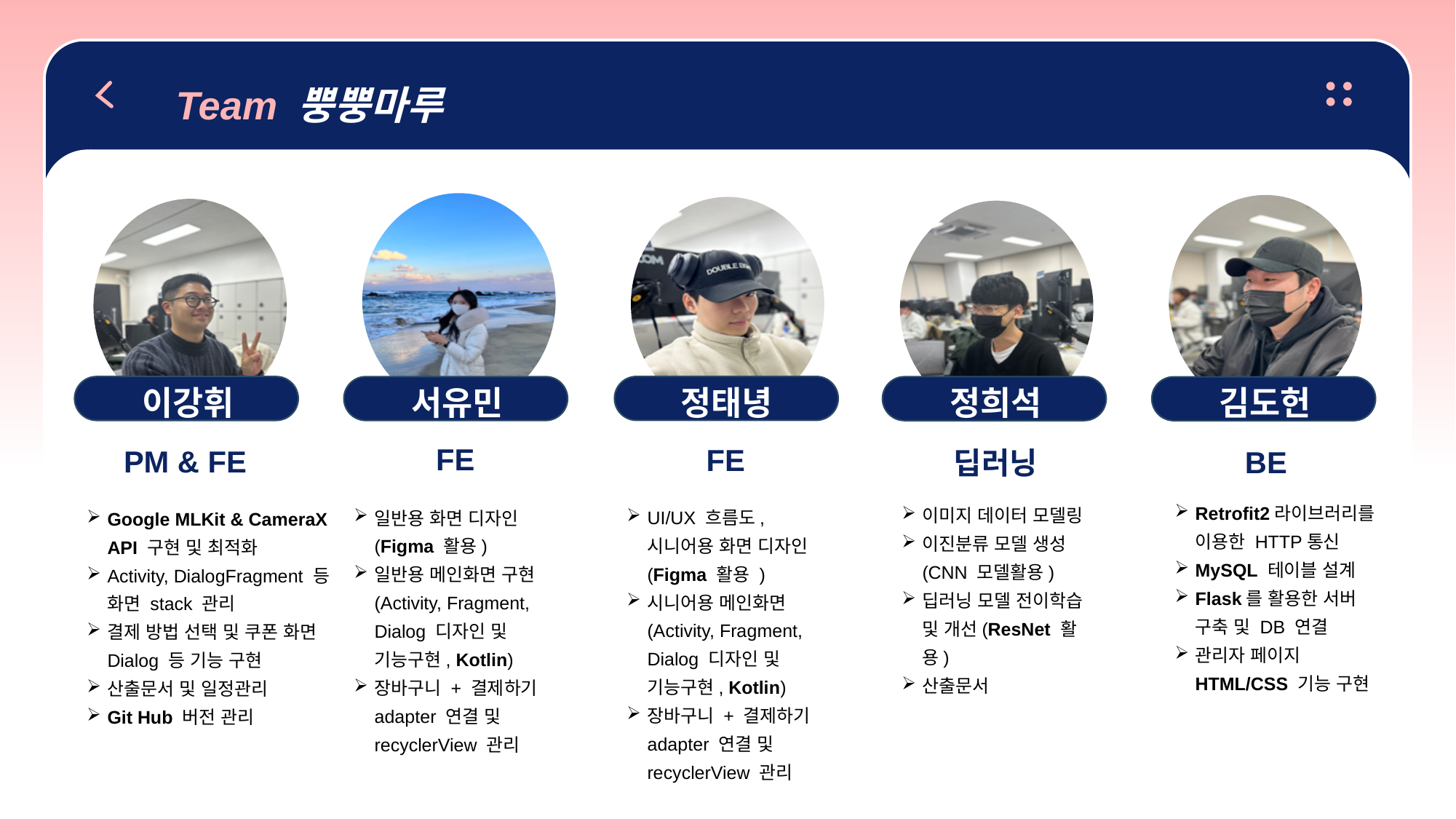

Team 뿡뿡마루

이강휘

서유민

정태녕

정희석

김도헌

FE
FE
PM & FE
BE
딥러닝

Retrofit2라이브러리를 이용한 HTTP통신
MySQL 테이블 설계
Flask를 활용한 서버 구축 및 DB 연결
관리자 페이지 HTML/CSS 기능 구현
이미지 데이터 모델링
이진분류 모델 생성(CNN 모델활용)
딥러닝 모델 전이학습 및 개선(ResNet 활용)
산출문서
UI/UX 흐름도, 시니어용 화면 디자인 (Figma 활용 )
시니어용 메인화면 (Activity, Fragment, Dialog 디자인 및 기능구현, Kotlin)
장바구니 + 결제하기 adapter 연결 및 recyclerView 관리
일반용 화면 디자인
(Figma 활용)
일반용 메인화면 구현(Activity, Fragment, Dialog 디자인 및 기능구현, Kotlin)
장바구니 + 결제하기 adapter 연결 및 recyclerView 관리
Google MLKit & CameraX API 구현 및 최적화
Activity, DialogFragment 등 화면 stack 관리
결제 방법 선택 및 쿠폰 화면 Dialog 등 기능 구현
산출문서 및 일정관리
Git Hub 버전 관리